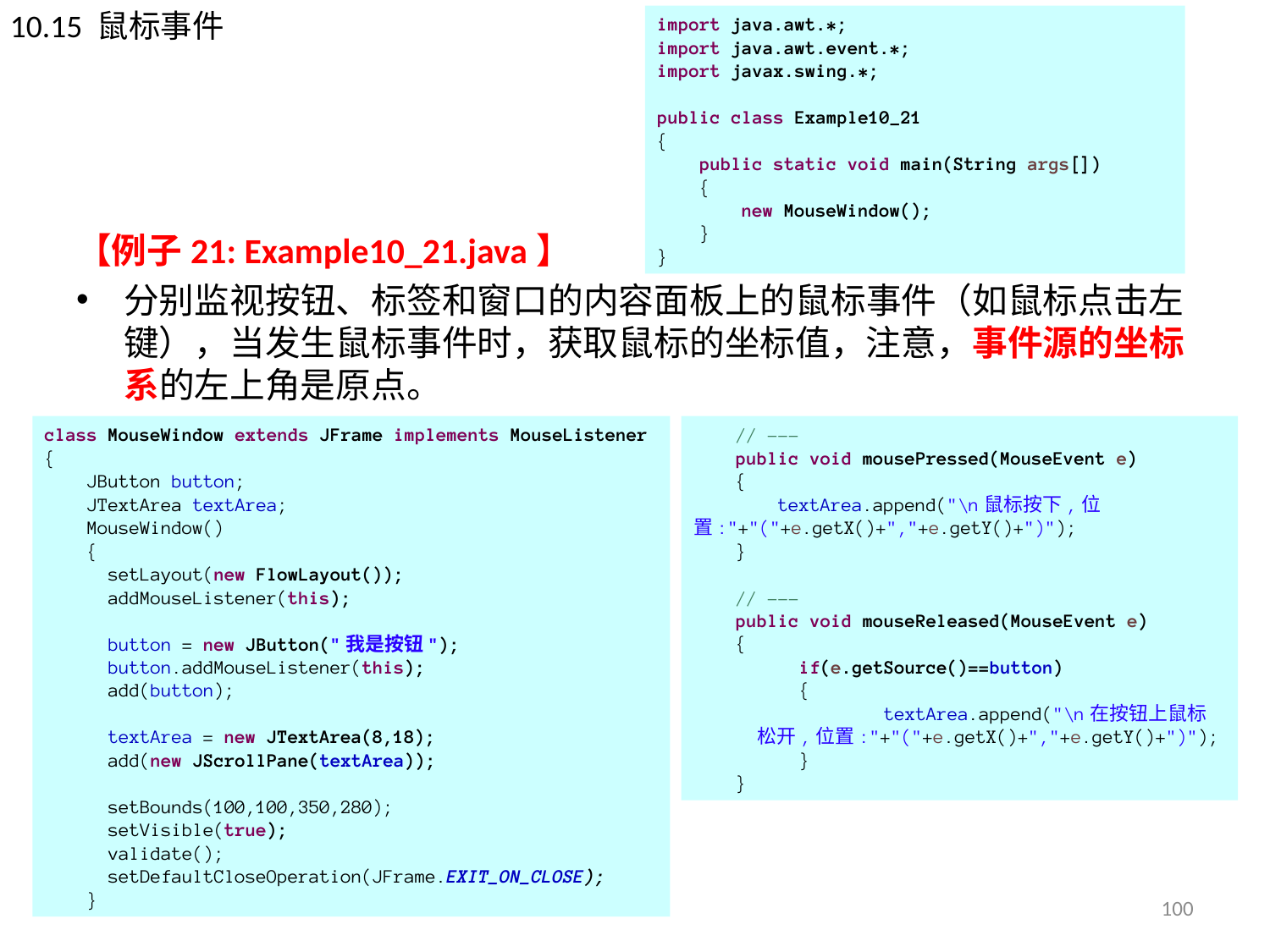

10.15 鼠标事件
import java.awt.*;
import java.awt.event.*;
import javax.swing.*;

public class Example10_21
{
    public static void main(String args[])
    {
        new MouseWindow();
    }
}
【例子21: Example10_21.java】
分别监视按钮、标签和窗口的内容面板上的鼠标事件（如鼠标点击左键），当发生鼠标事件时，获取鼠标的坐标值，注意，事件源的坐标系的左上角是原点。

class MouseWindow extends JFrame implements MouseListener
{
    JButton button;
    JTextArea textArea;
    MouseWindow()
    {
setLayout(new FlowLayout());
addMouseListener(this);

button = new JButton("我是按钮");
button.addMouseListener(this);
add(button);

textArea = new JTextArea(8,18);
add(new JScrollPane(textArea));

setBounds(100,100,350,280);
setVisible(true);
validate();             setDefaultCloseOperation(JFrame.EXIT_ON_CLOSE);
    }
    // ---
    public void mousePressed(MouseEvent e)
    {
        textArea.append("\n鼠标按下,位置:"+"("+e.getX()+","+e.getY()+")");
    }

    // ---
    public void mouseReleased(MouseEvent e)
    {
    if(e.getSource()==button)
    {
    	textArea.append("\n在按钮上鼠标松开,位置:"+"("+e.getX()+","+e.getY()+")");
    }
    }
100